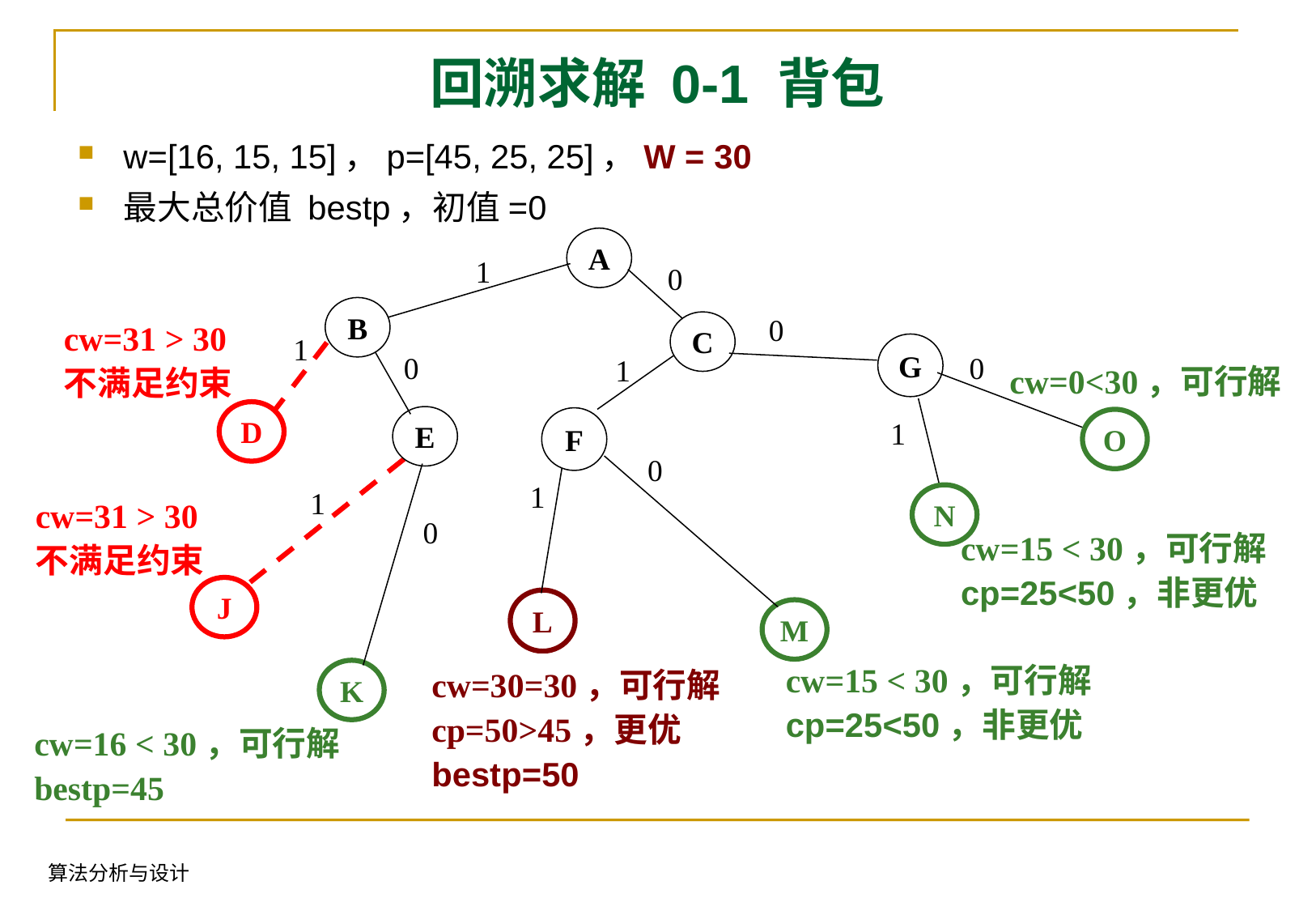

回溯求解 0-1 背包
w=[16, 15, 15]，p=[45, 25, 25]，W = 30
最大总价值 bestp，初值=0
A
1

B
0

C
0
G

cw=31 > 30
不满足约束
1

D
0

O
0

E
1

F
cw=0<30，可行解

1
N
0

M

1
L

1
J

0
K
cw=31 > 30
不满足约束
cw=15 < 30，可行解
cp=25<50，非更优
cw=15 < 30，可行解
cp=25<50，非更优
cw=30=30，可行解
cp=50>45，更优
bestp=50
cw=16 < 30，可行解
bestp=45
算法分析与设计